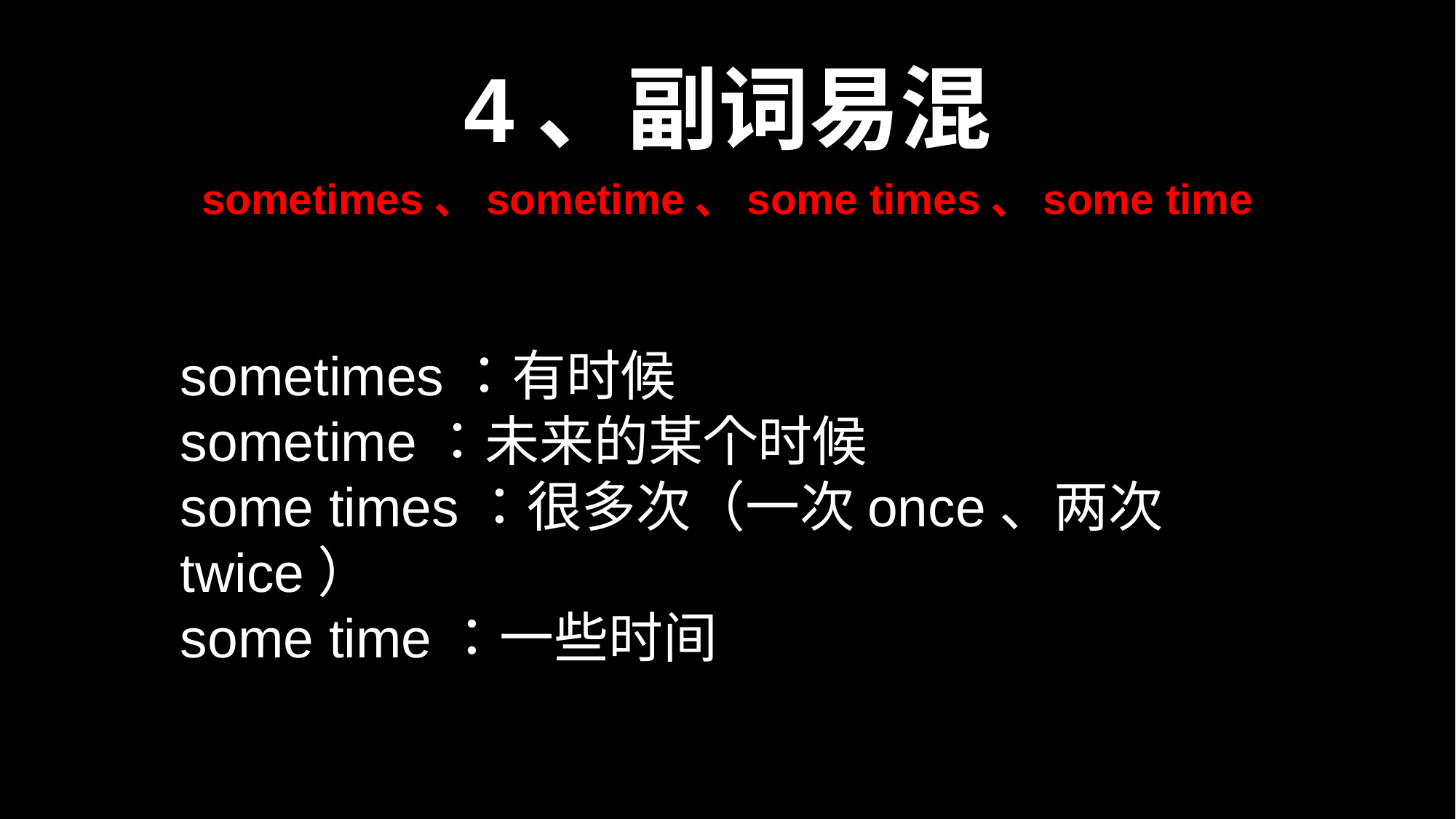

4、副词易混
sometimes、sometime、some times、some time
sometimes：有时候
sometime：未来的某个时候
some times：很多次（一次once、两次twice）
some time：一些时间